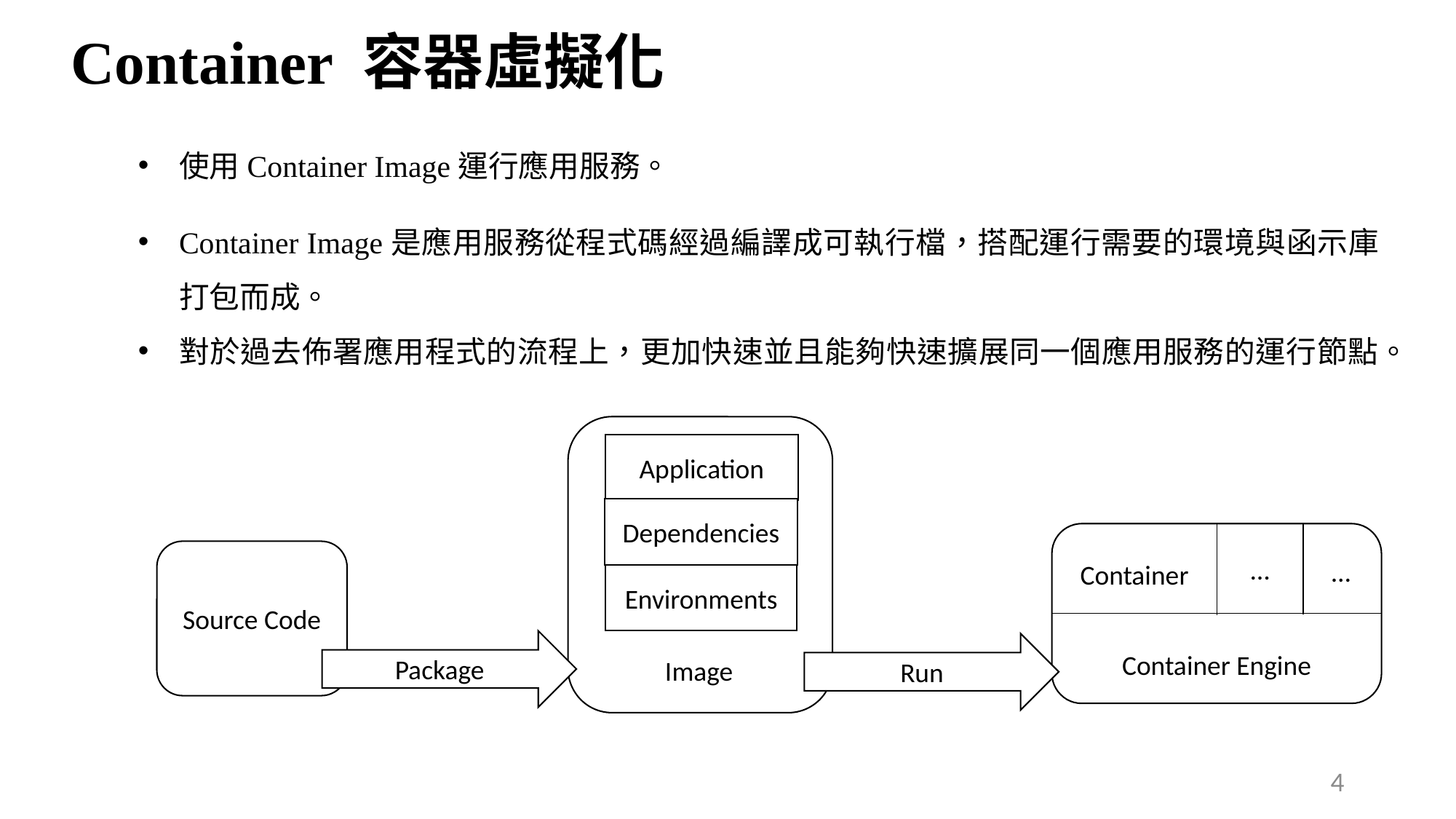

Container 容器虛擬化
使用Container Image運行應用服務。

Container Image是應用服務從程式碼經過編譯成可執行檔，搭配運行需要的環境與函示庫打包而成。
對於過去佈署應用程式的流程上，更加快速並且能夠快速擴展同一個應用服務的運行節點。

Application
Dependencies

Source Code
…
…
Container
Environments
Package
Run
Container Engine
Image
4